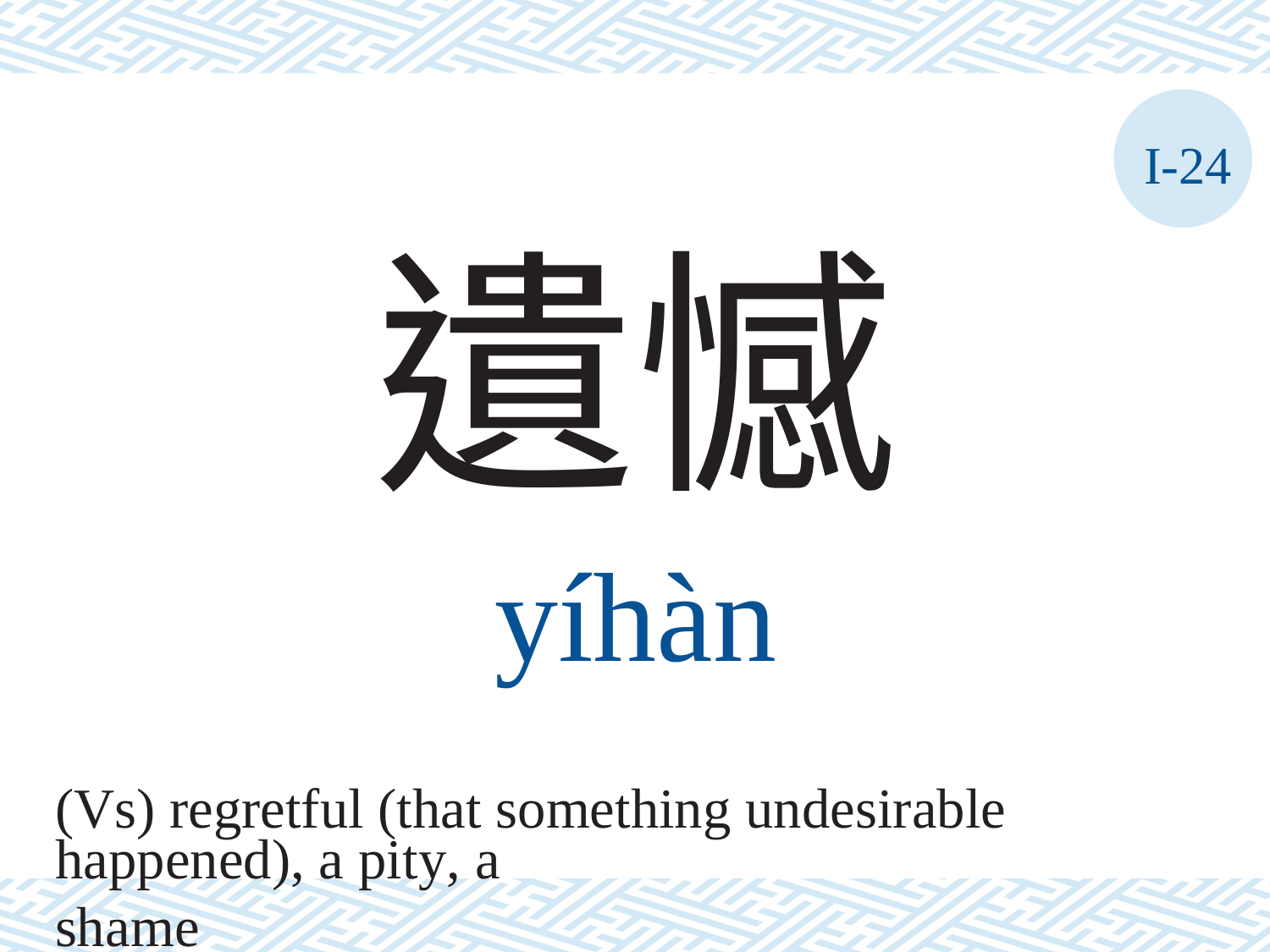

I-24
遺憾
yíhàn
(Vs) regretful (that something undesirable
happened), a pity, a shame